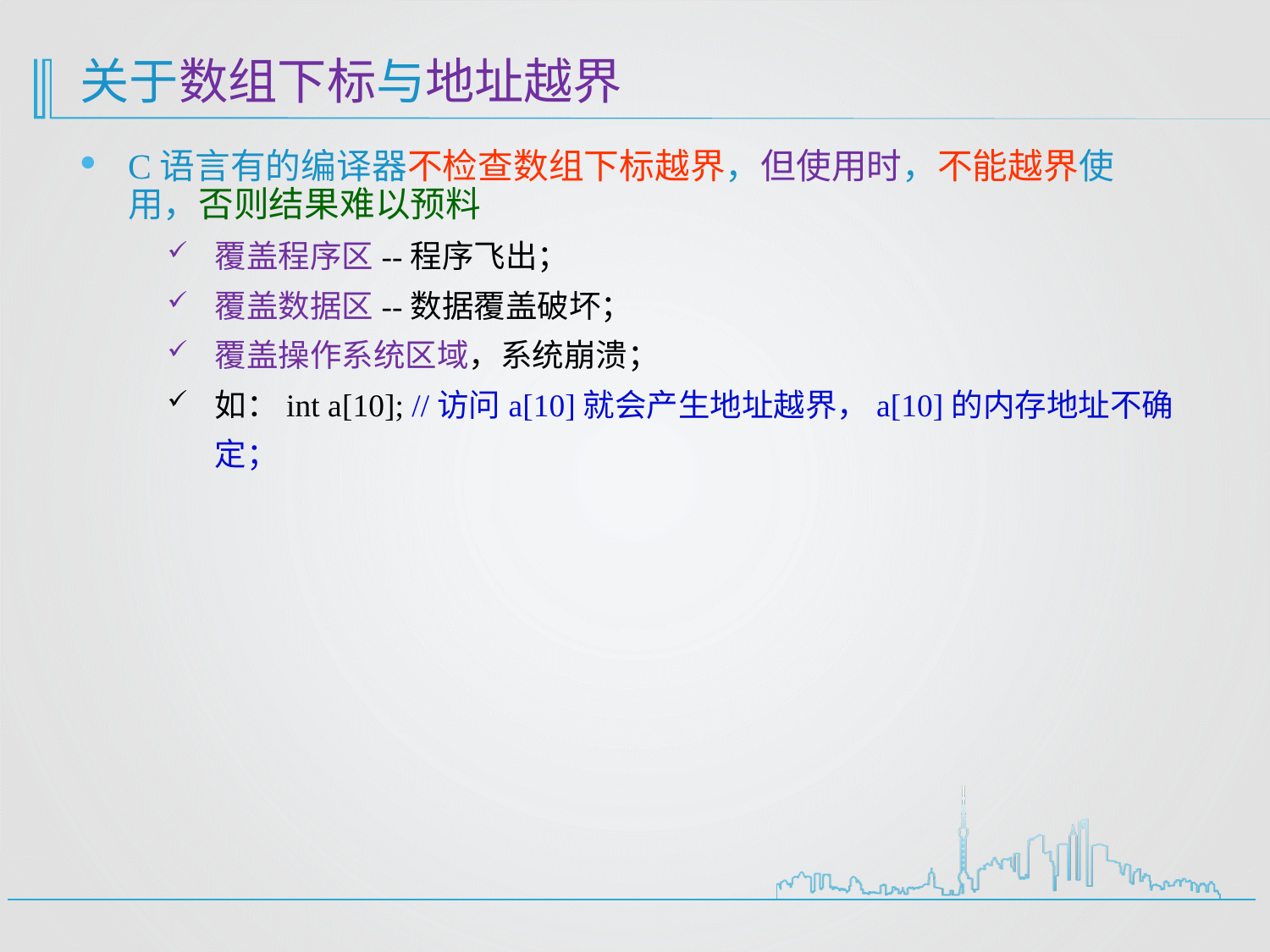

# 关于数组下标与地址越界
C语言有的编译器不检查数组下标越界，但使用时，不能越界使用，否则结果难以预料
覆盖程序区--程序飞出；
覆盖数据区--数据覆盖破坏；
覆盖操作系统区域，系统崩溃；
如：int a[10]; //访问a[10]就会产生地址越界，a[10]的内存地址不确定；